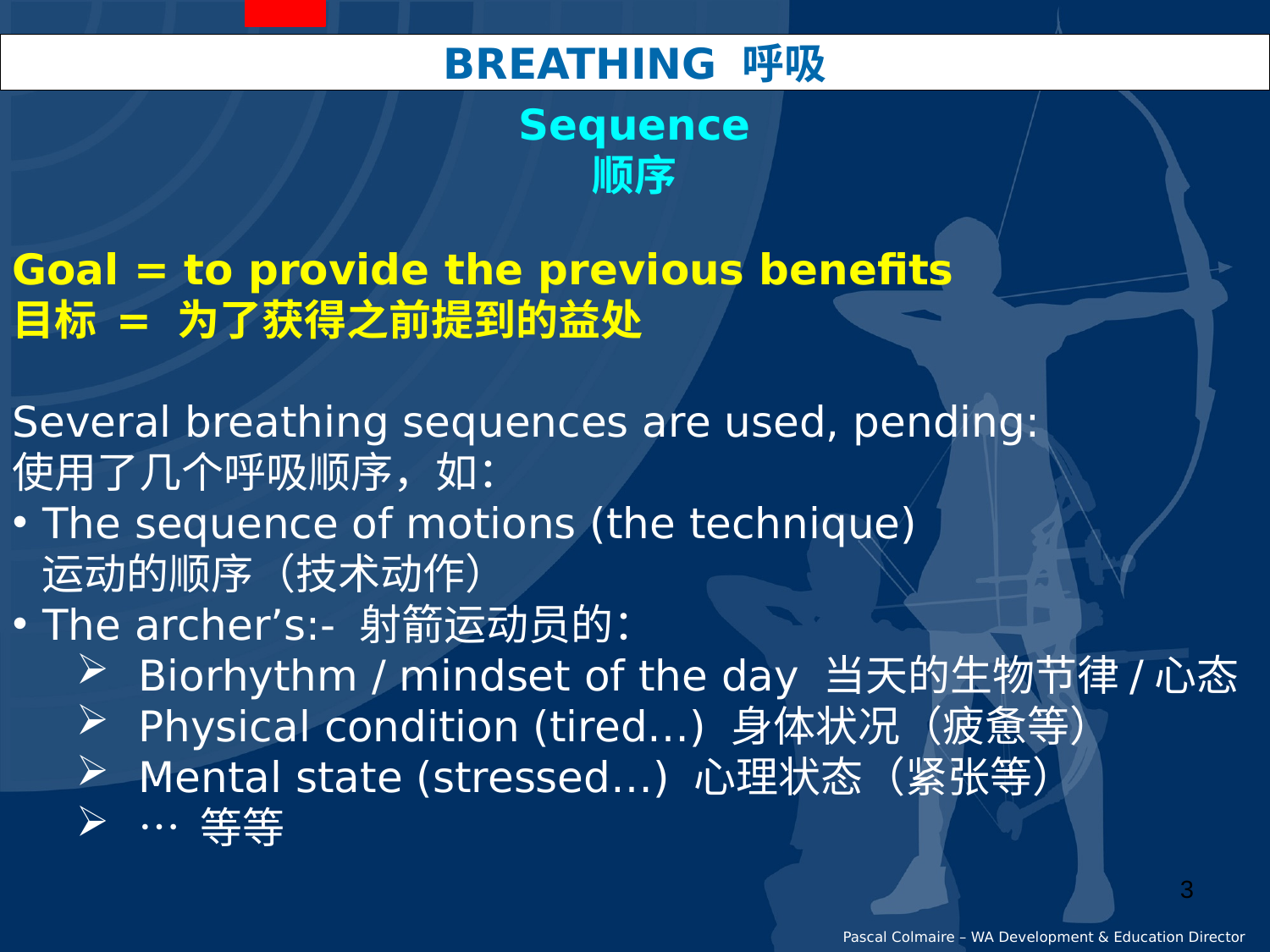

BREATHING 呼吸
Sequence 顺序
Goal = to provide the previous benefits
目标 = 为了获得之前提到的益处

Several breathing sequences are used, pending:
使用了几个呼吸顺序，如：
The sequence of motions (the technique)
  运动的顺序（技术动作）
The archer’s:- 射箭运动员的：
Biorhythm / mindset of the day 当天的生物节律/心态
Physical condition (tired…) 身体状况（疲惫等）
Mental state (stressed…) 心理状态（紧张等）
… 等等

3
Pascal Colmaire – WA Development & Education Director